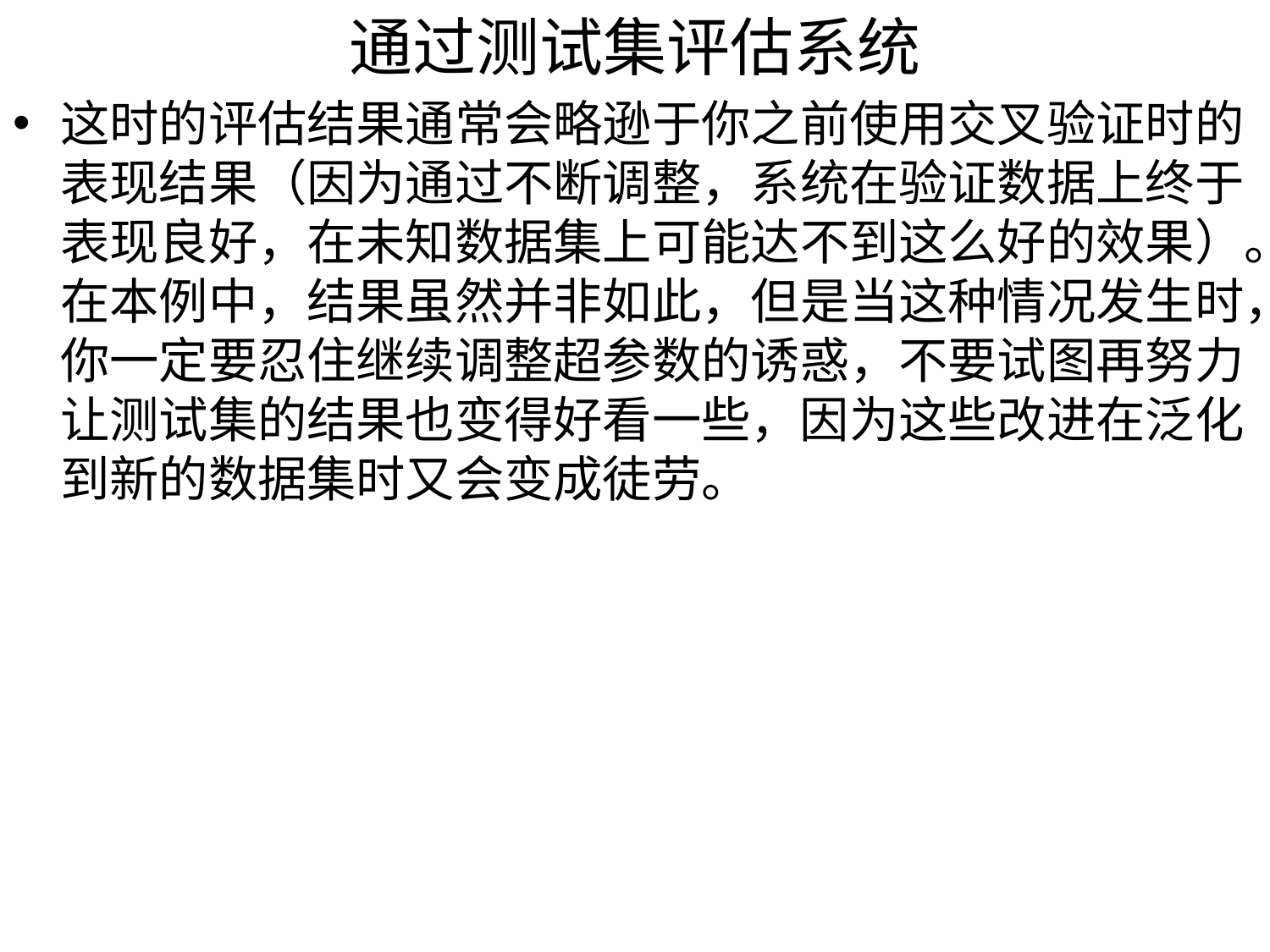

# 通过测试集评估系统
这时的评估结果通常会略逊于你之前使用交叉验证时的表现结果（因为通过不断调整，系统在验证数据上终于表现良好，在未知数据集上可能达不到这么好的效果）。在本例中，结果虽然并非如此，但是当这种情况发生时，你一定要忍住继续调整超参数的诱惑，不要试图再努力让测试集的结果也变得好看一些，因为这些改进在泛化到新的数据集时又会变成徒劳。